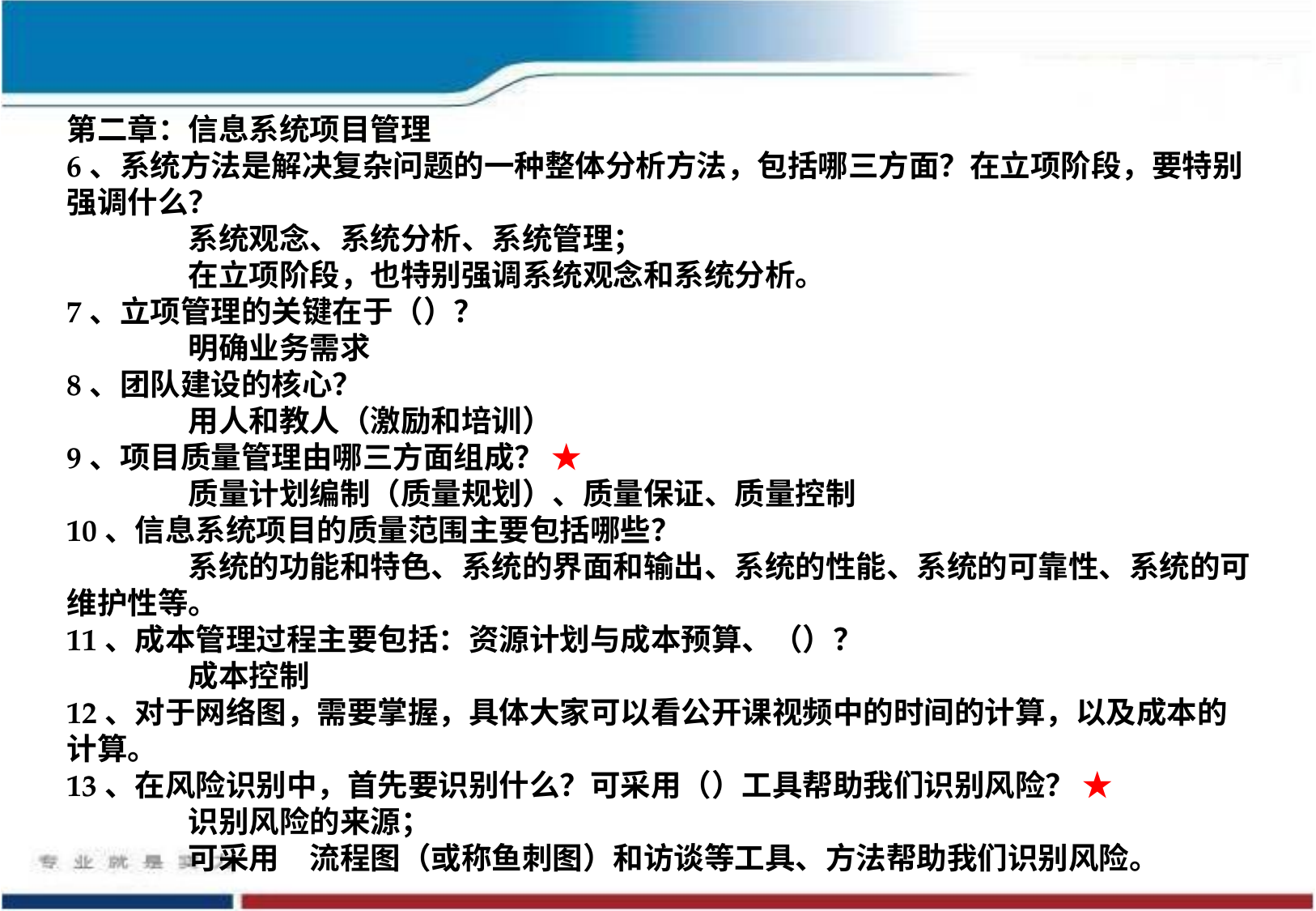

第二章：信息系统项目管理
6、系统方法是解决复杂问题的一种整体分析方法，包括哪三方面？在立项阶段，要特别强调什么？
	系统观念、系统分析、系统管理；
	在立项阶段，也特别强调系统观念和系统分析。
7、立项管理的关键在于（）？
	明确业务需求
8、团队建设的核心？
	用人和教人（激励和培训）
9、项目质量管理由哪三方面组成？ ★
	质量计划编制（质量规划）、质量保证、质量控制
10、信息系统项目的质量范围主要包括哪些？
	系统的功能和特色、系统的界面和输出、系统的性能、系统的可靠性、系统的可维护性等。
11、成本管理过程主要包括：资源计划与成本预算、（）？
	成本控制
12、对于网络图，需要掌握，具体大家可以看公开课视频中的时间的计算，以及成本的计算。
13、在风险识别中，首先要识别什么？可采用（）工具帮助我们识别风险？ ★
	识别风险的来源；
	可采用	流程图（或称鱼刺图）和访谈等工具、方法帮助我们识别风险。